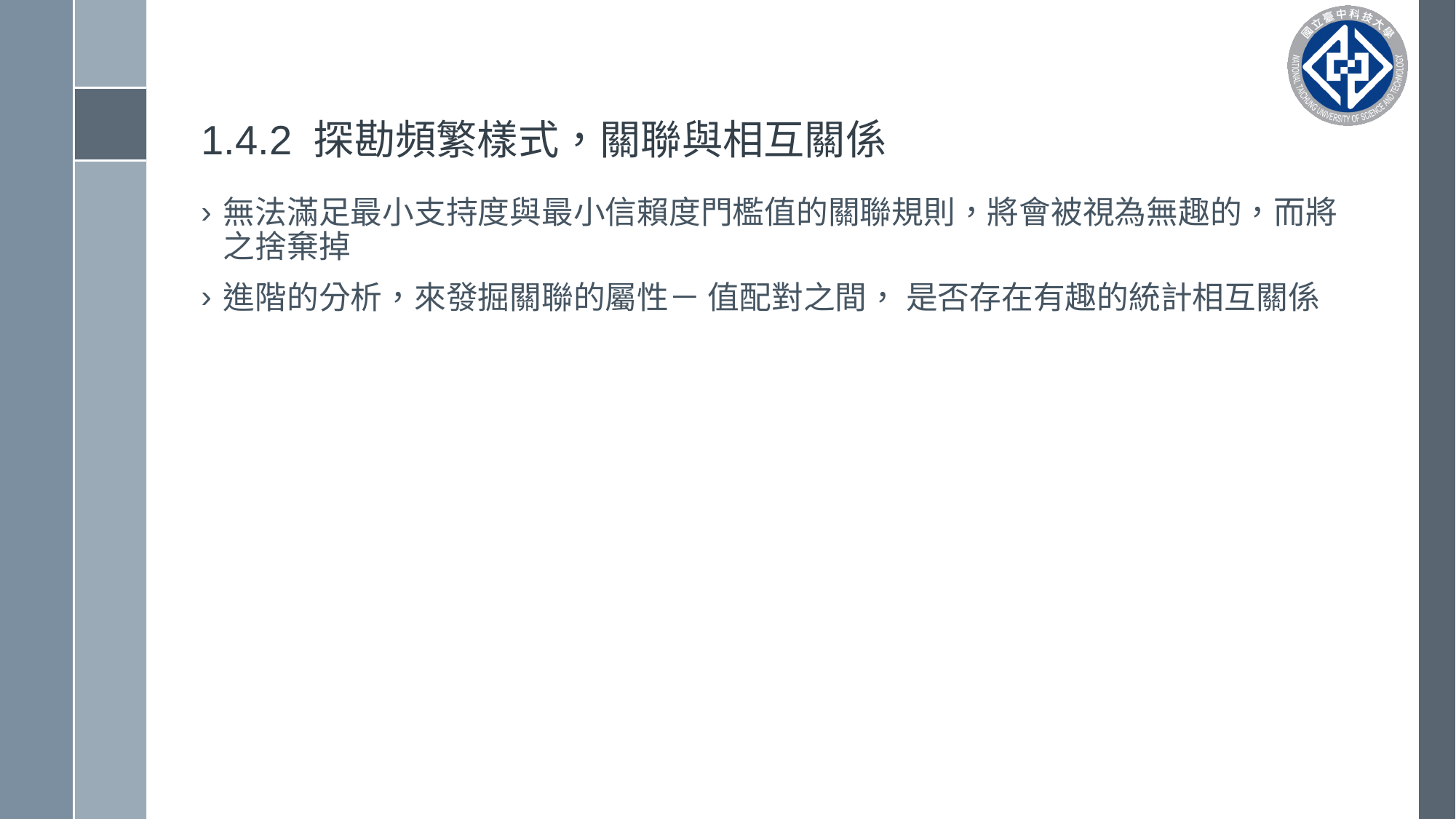

# 1.4.2 探勘頻繁樣式，關聯與相互關係
無法滿足最小支持度與最小信賴度門檻值的關聯規則，將會被視為無趣的，而將之捨棄掉
進階的分析，來發掘關聯的屬性－ 值配對之間， 是否存在有趣的統計相互關係